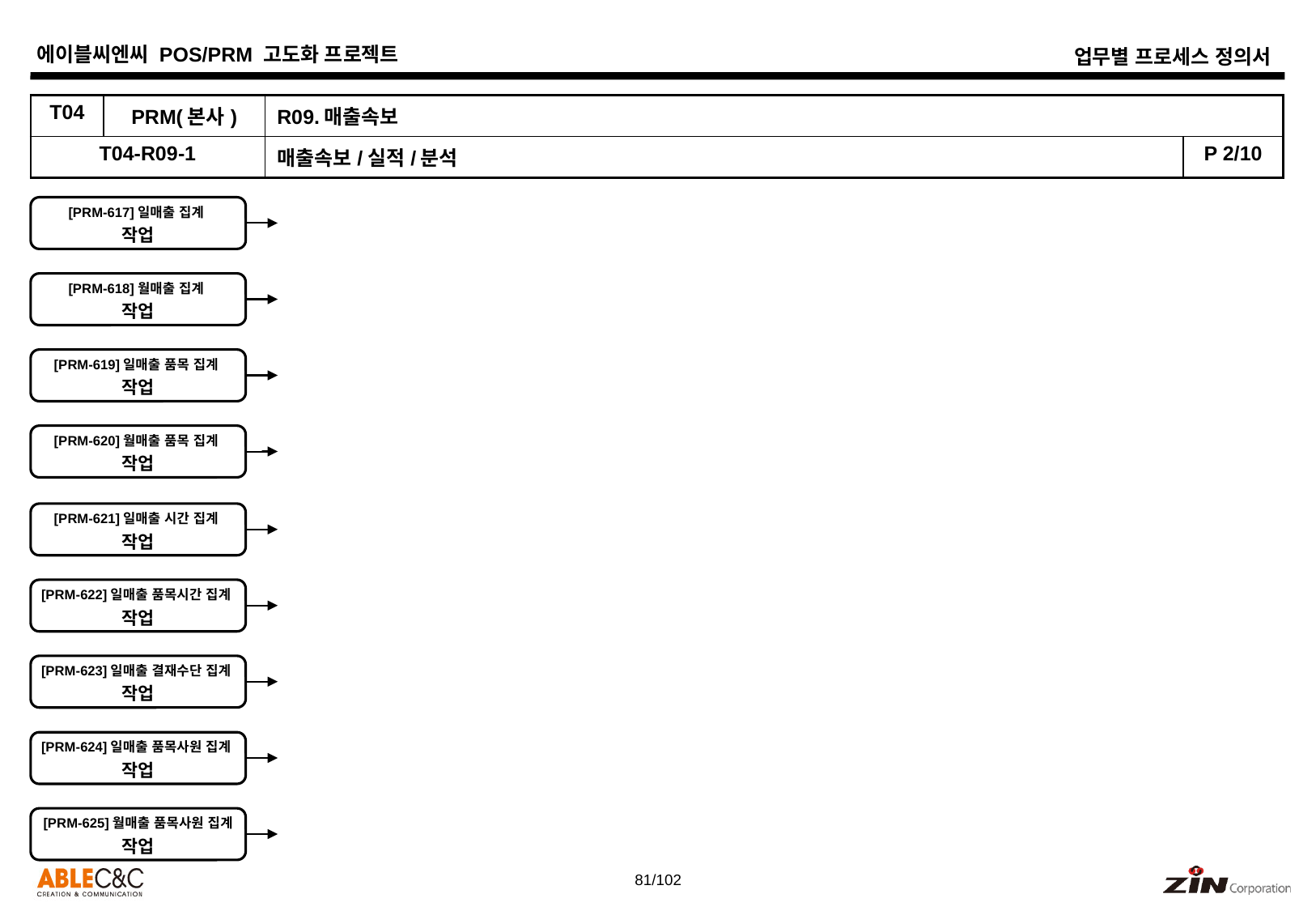

| T04 | PRM(본사) | R09.매출속보 |  |
| --- | --- | --- | --- |
| T04-R09-1 |  | 매출속보/실적/분석 | P 2/10 |
[PRM-617]일매출 집계
작업
[PRM-618]월매출 집계
작업
[PRM-619]일매출 품목 집계
작업
[PRM-620]월매출 품목 집계
작업
[PRM-621]일매출 시간 집계
작업
[PRM-622]일매출 품목시간 집계
작업
[PRM-623]일매출 결재수단 집계
작업
[PRM-624]일매출 품목사원 집계
작업
[PRM-625]월매출 품목사원 집계
작업